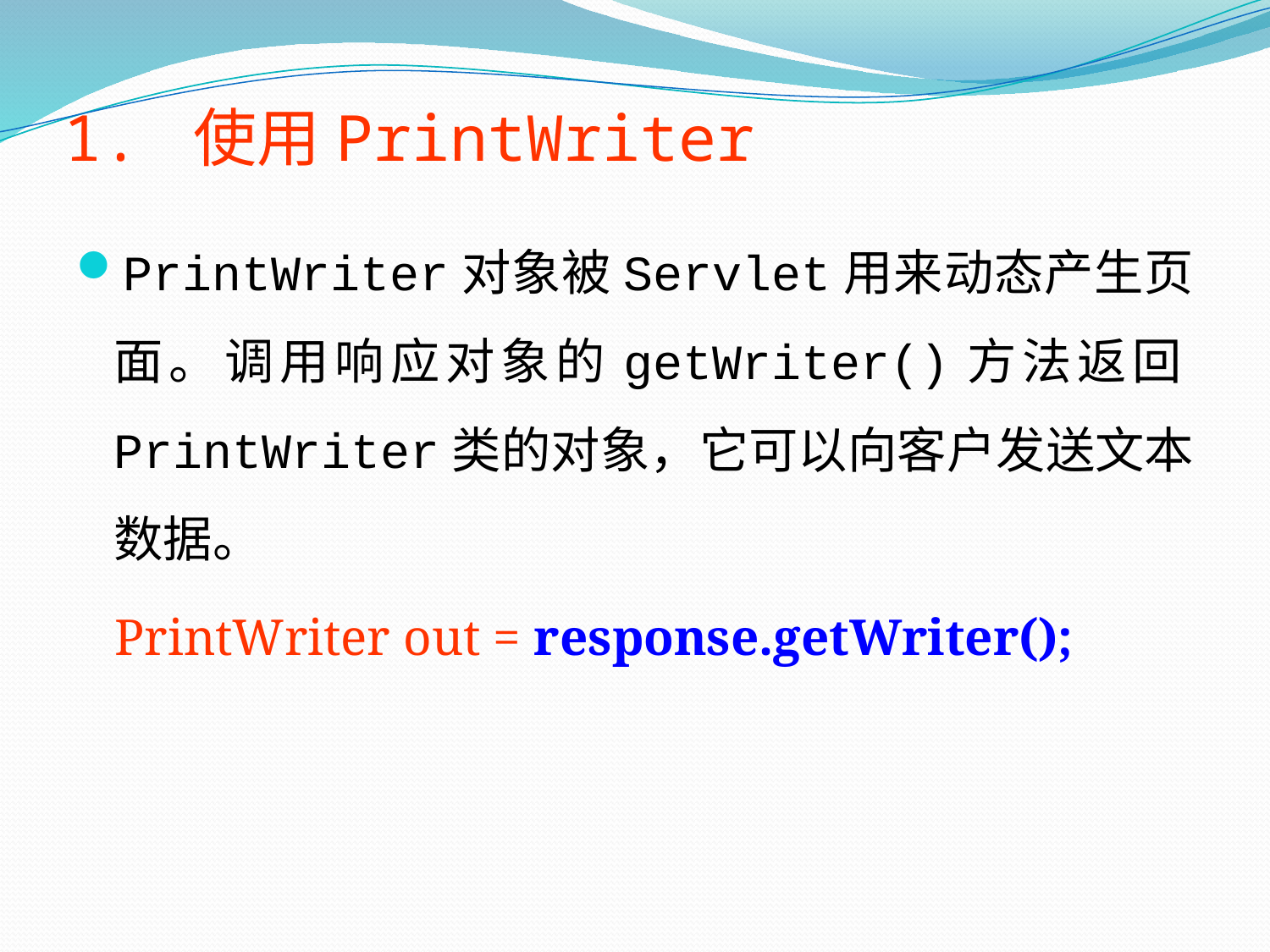

# 1. 使用PrintWriter
PrintWriter对象被Servlet用来动态产生页面。调用响应对象的getWriter()方法返回PrintWriter类的对象，它可以向客户发送文本数据。
   PrintWriter out = response.getWriter();